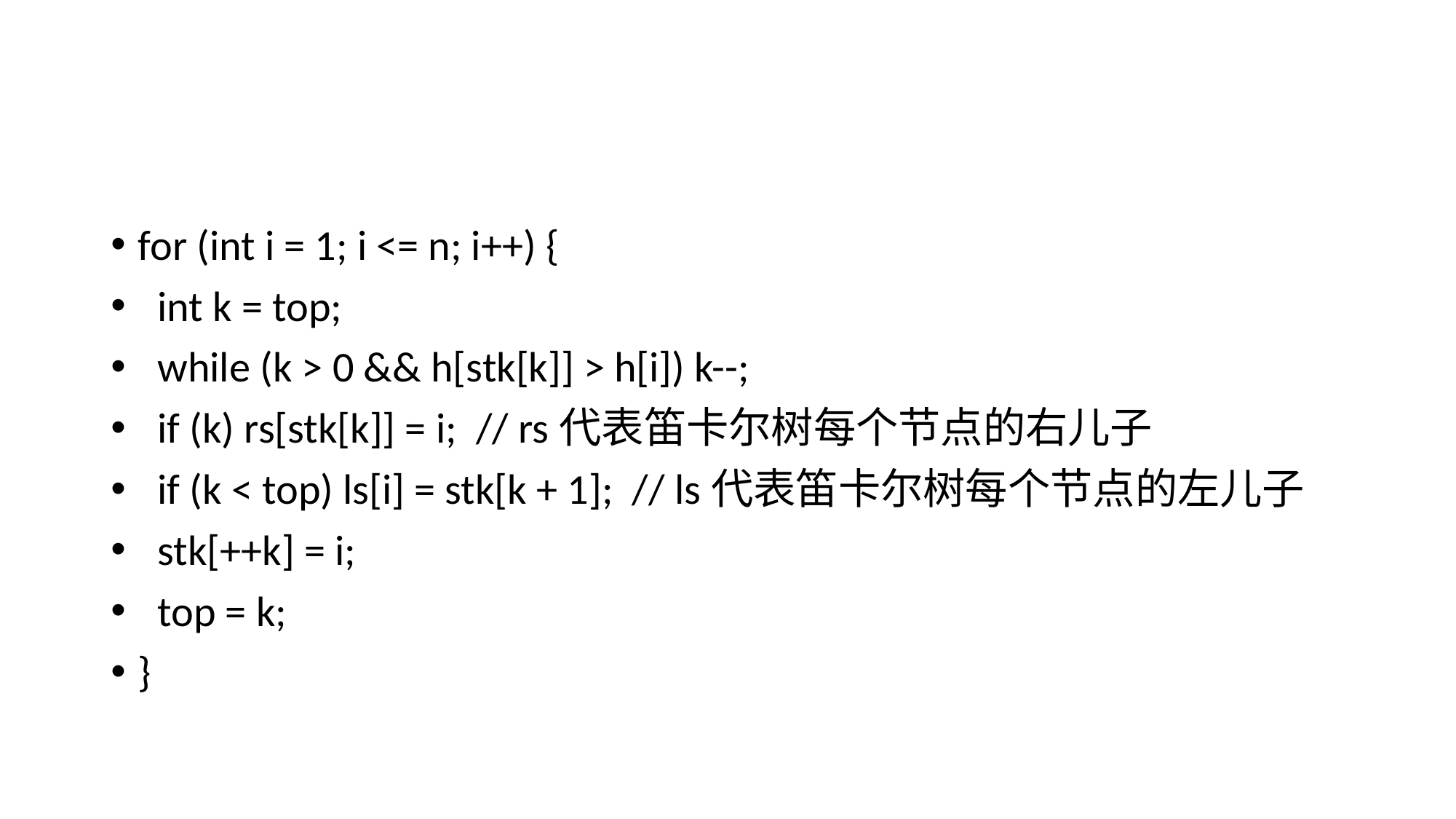

for (int i = 1; i <= n; i++) {
  int k = top;
  while (k > 0 && h[stk[k]] > h[i]) k--;
  if (k) rs[stk[k]] = i;  // rs代表笛卡尔树每个节点的右儿子
  if (k < top) ls[i] = stk[k + 1];  // ls代表笛卡尔树每个节点的左儿子
  stk[++k] = i;
  top = k;
}